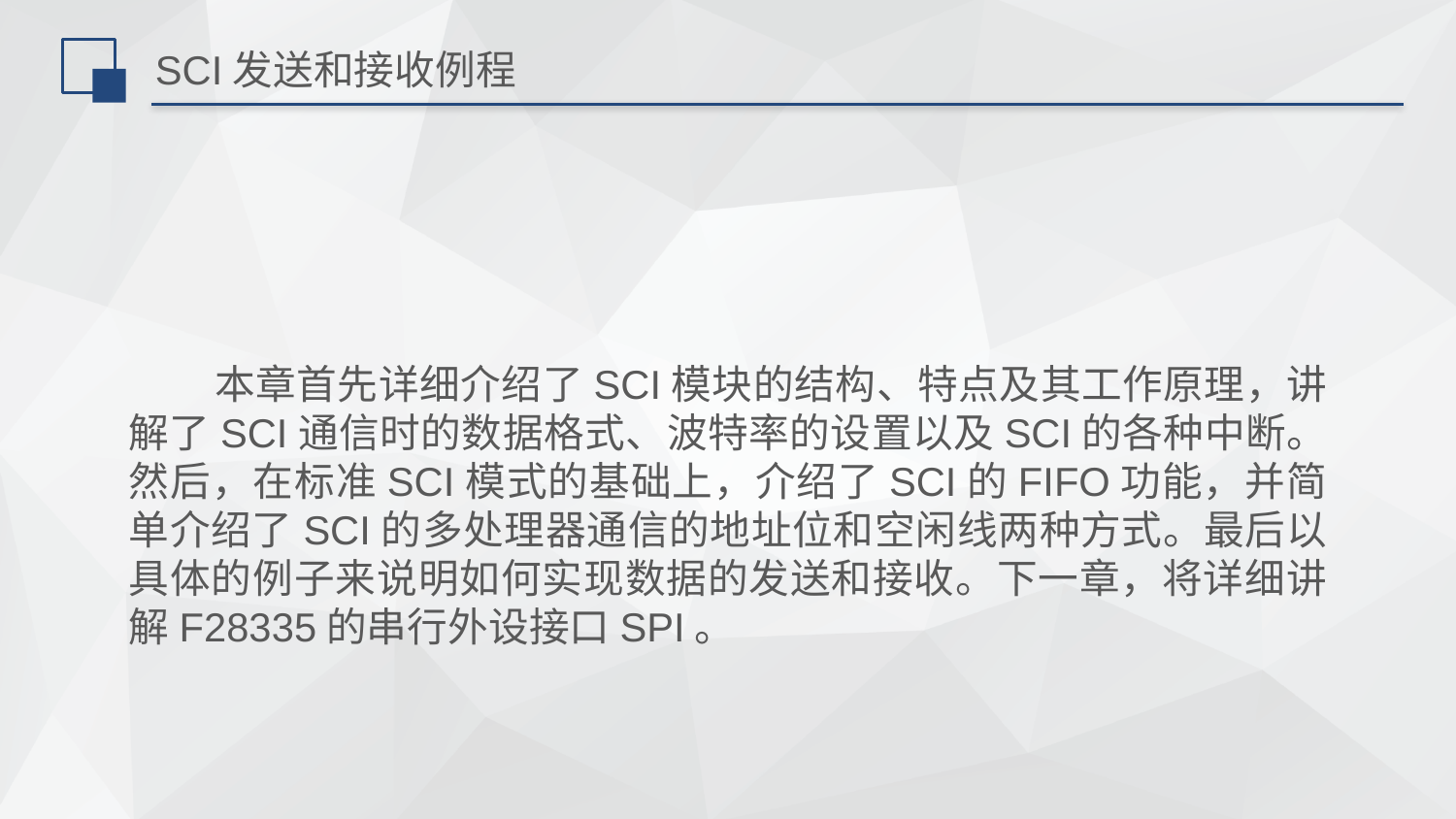

# SCI发送和接收例程
本章首先详细介绍了SCI模块的结构、特点及其工作原理，讲解了SCI通信时的数据格式、波特率的设置以及SCI的各种中断。然后，在标准SCI模式的基础上，介绍了SCI的FIFO功能，并简单介绍了SCI的多处理器通信的地址位和空闲线两种方式。最后以具体的例子来说明如何实现数据的发送和接收。下一章，将详细讲解F28335的串行外设接口SPI。